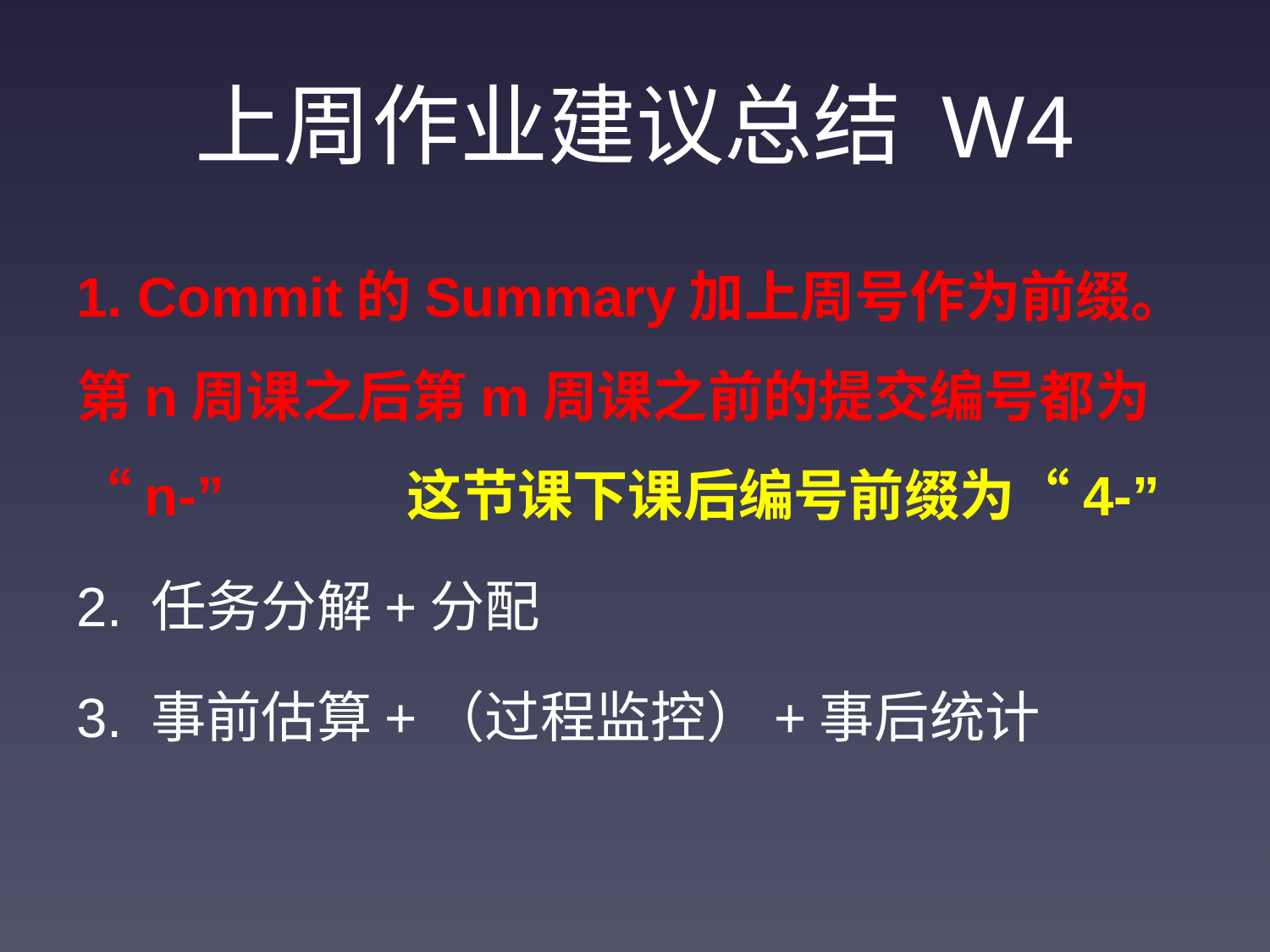

# 上周作业建议总结 W4
1. Commit的Summary加上周号作为前缀。第n周课之后第m周课之前的提交编号都为“n-”           这节课下课后编号前缀为“4-”
2. 任务分解+分配
3. 事前估算+（过程监控）+事后统计